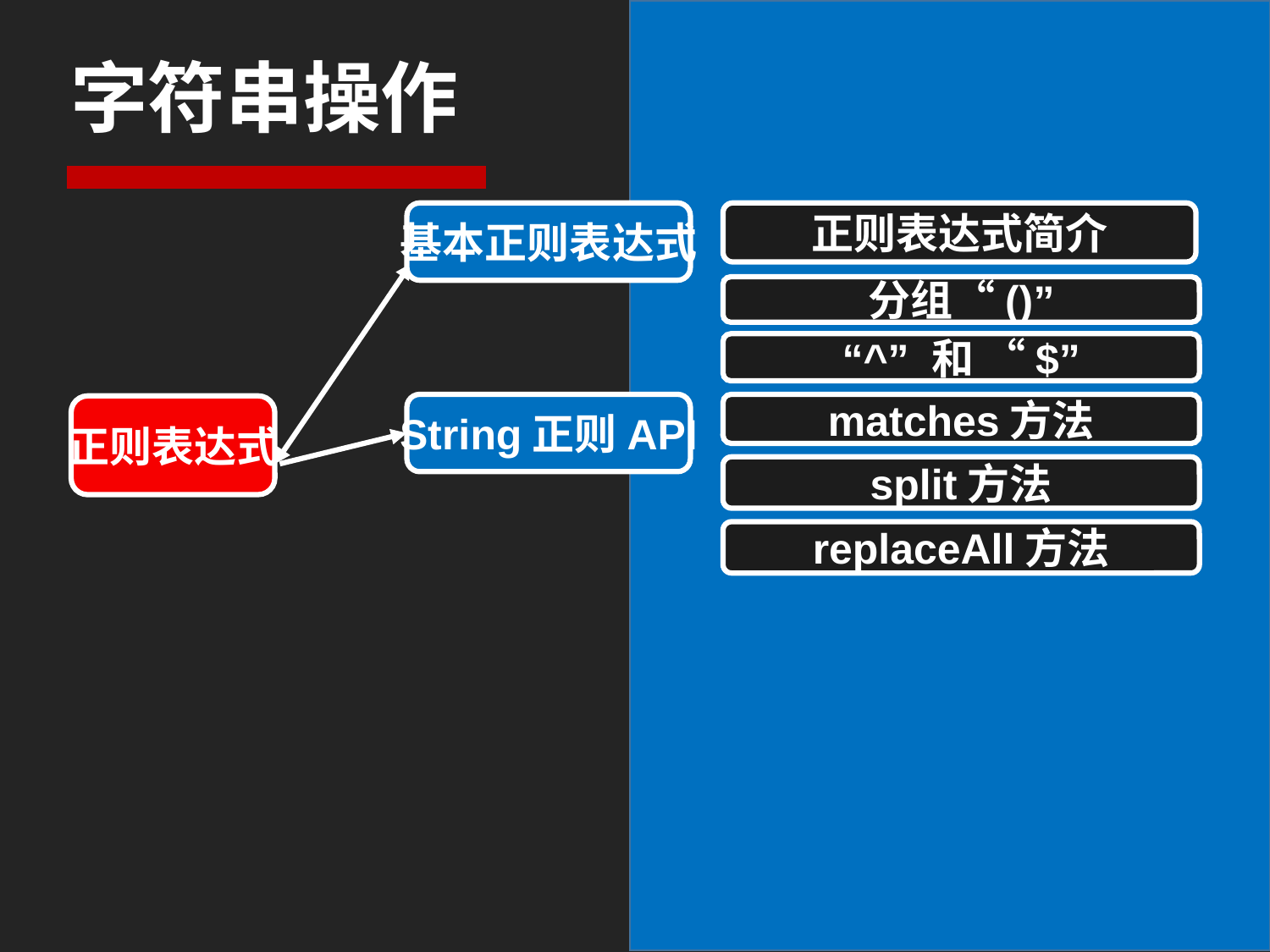

# 字符串操作

基本正则表达式
正则表达式简介
分组“()”
“^” 和 “$”
String正则API
matches方法
正则表达式
split方法
replaceAll方法